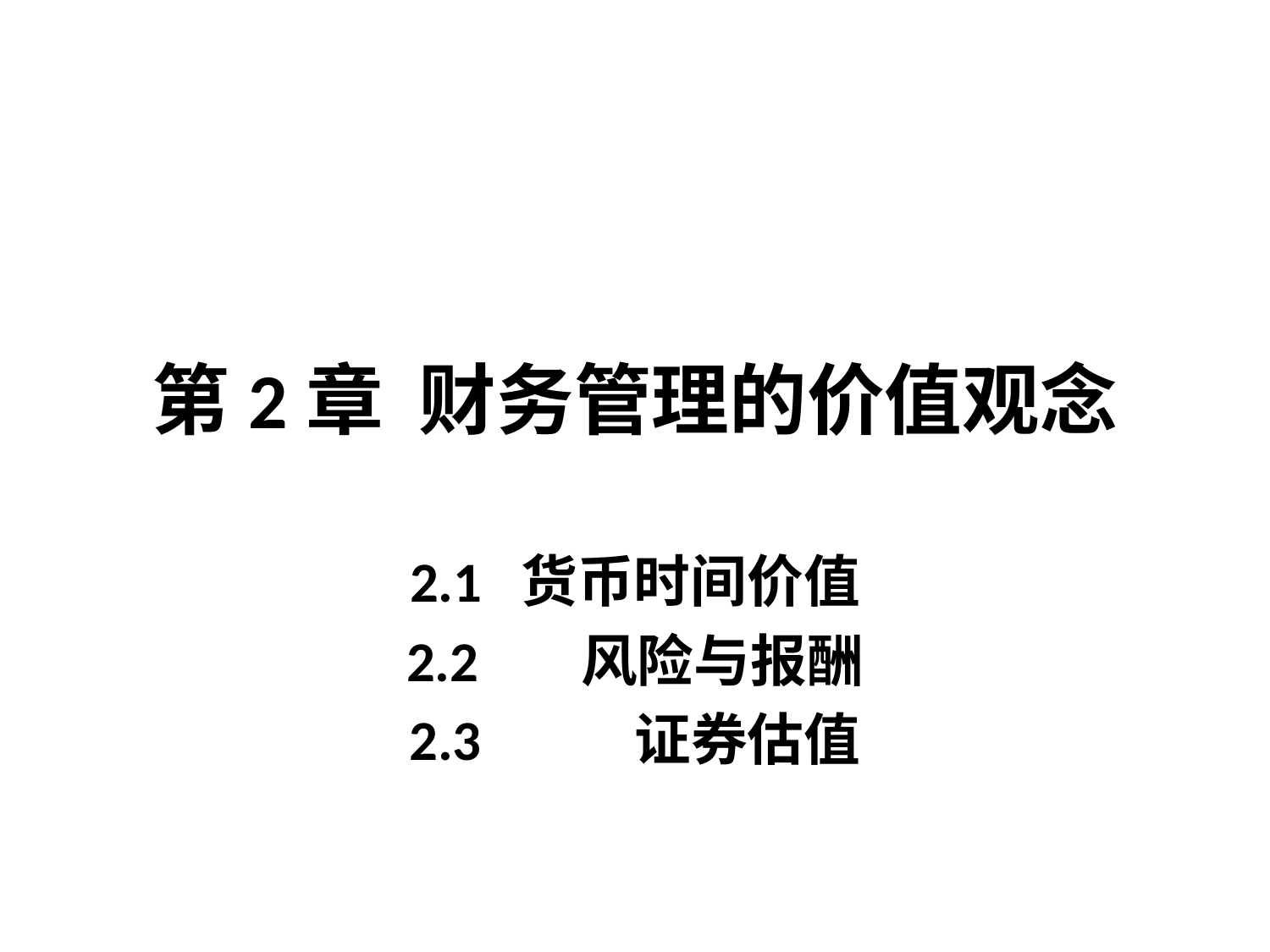

# 第2章  财务管理的价值观念
2.1  货币时间价值
2.2       风险与报酬
2.3           证券估值